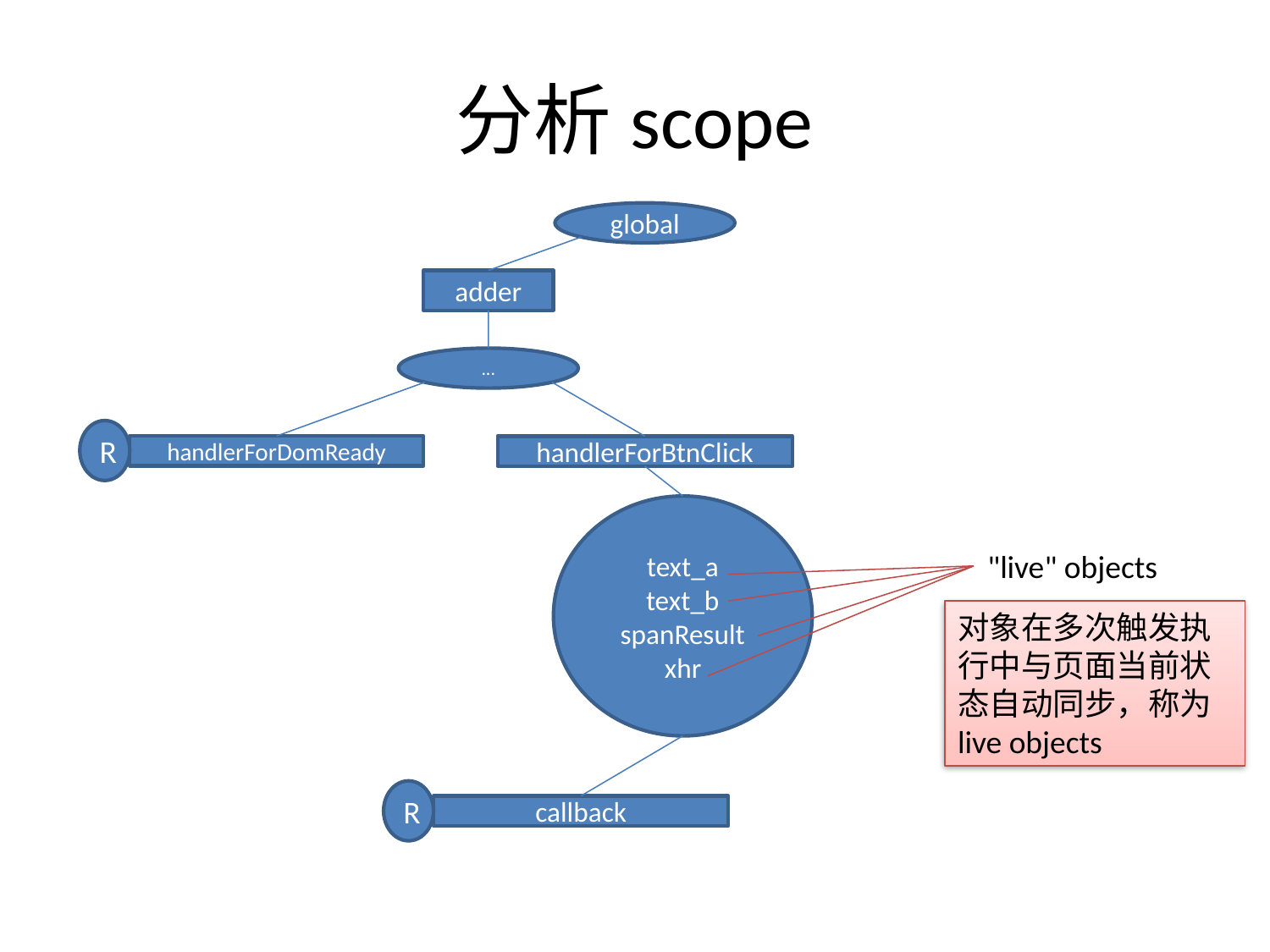

# 分析scope
global
adder
...
R
handlerForDomReady
handlerForBtnClick
text_a
text_b
spanResult
xhr
"live" objects
对象在多次触发执行中与页面当前状态自动同步，称为live objects
R
callback